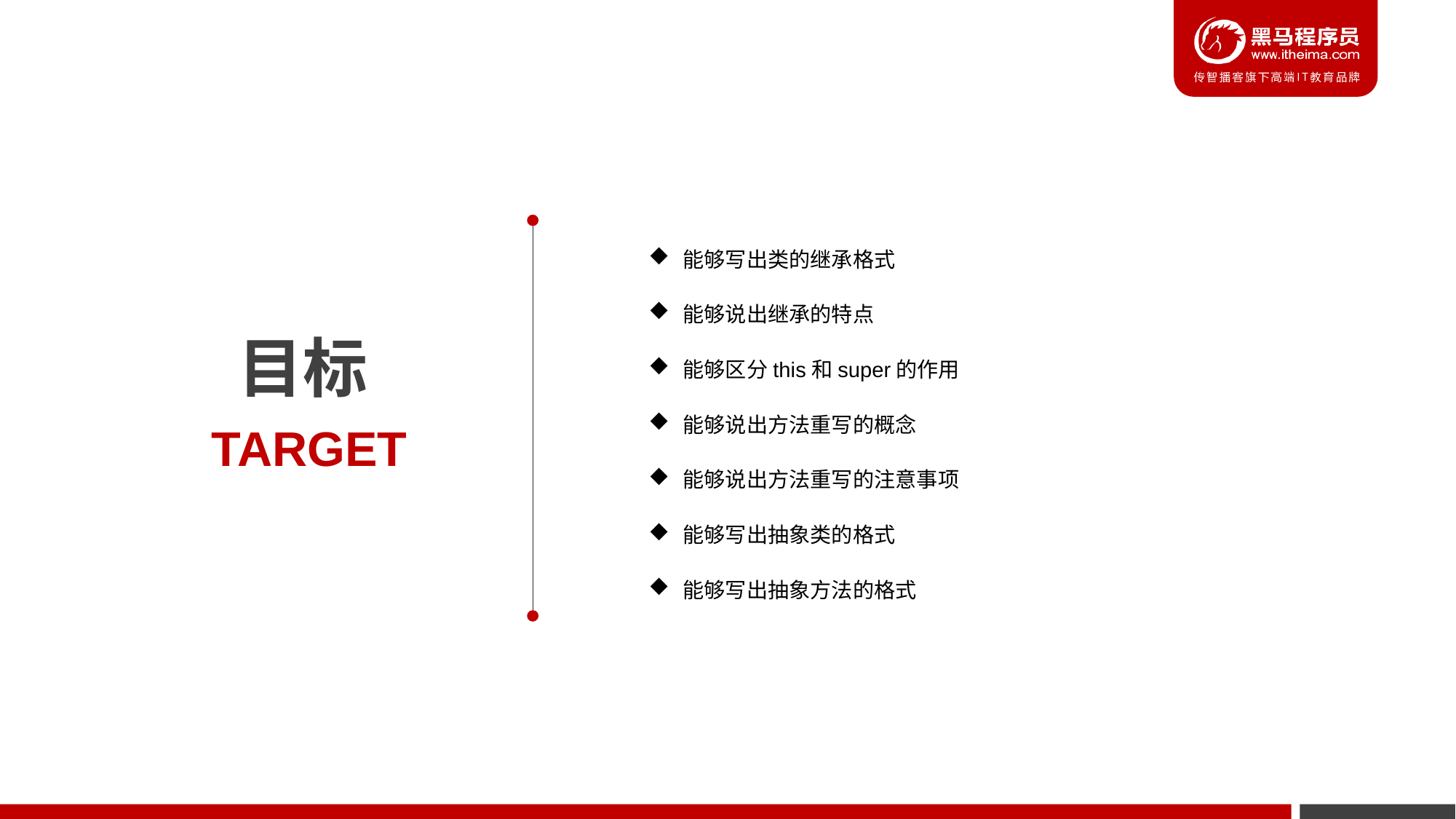

能够写出类的继承格式
能够说出继承的特点
能够区分this和super的作用
能够说出方法重写的概念
能够说出方法重写的注意事项
能够写出抽象类的格式
能够写出抽象方法的格式